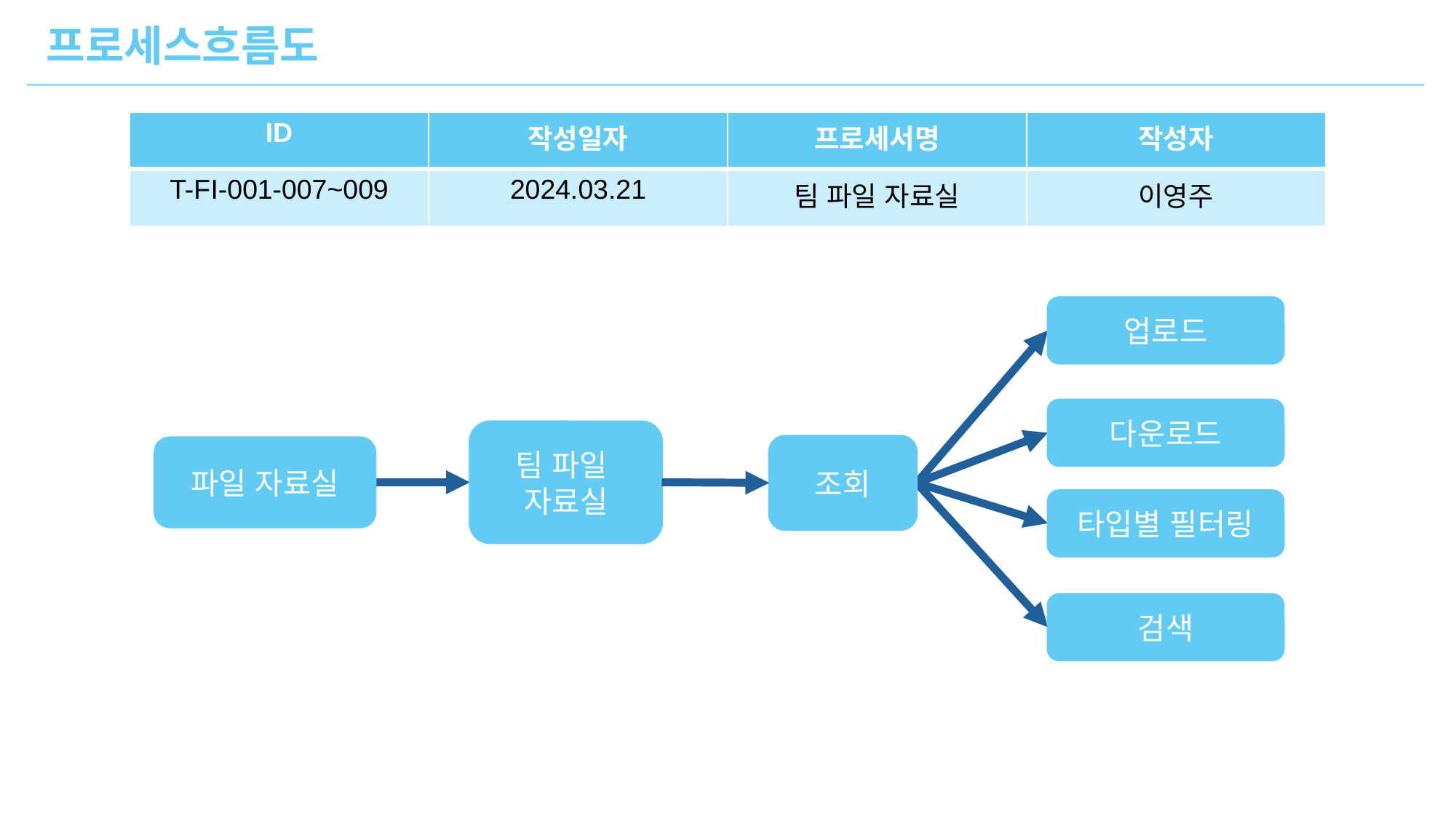

프로세스흐름도
| ID | 작성일자 | 프로세서명 | 작성자 |
| --- | --- | --- | --- |
| T-FI-001-007~009 | 2024.03.21 | 팀 파일 자료실 | 이영주 |
업로드
다운로드
팀 파일
자료실
조회
파일 자료실
타입별 필터링
검색